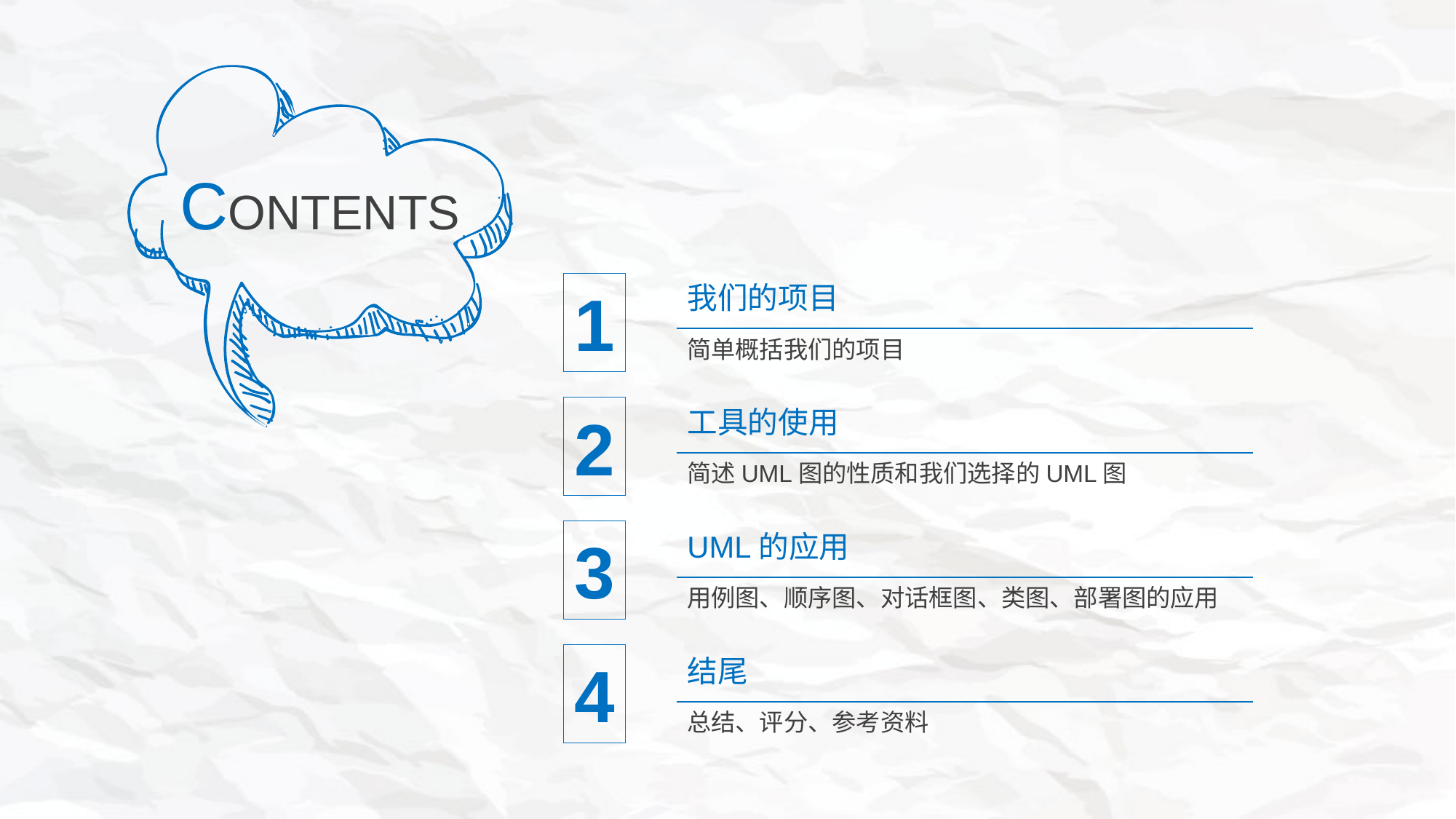

CONTENTS
我们的项目
简单概括我们的项目
1
2
工具的使用
简述UML图的性质和我们选择的UML图
3
UML的应用
用例图、顺序图、对话框图、类图、部署图的应用
4
结尾
总结、评分、参考资料